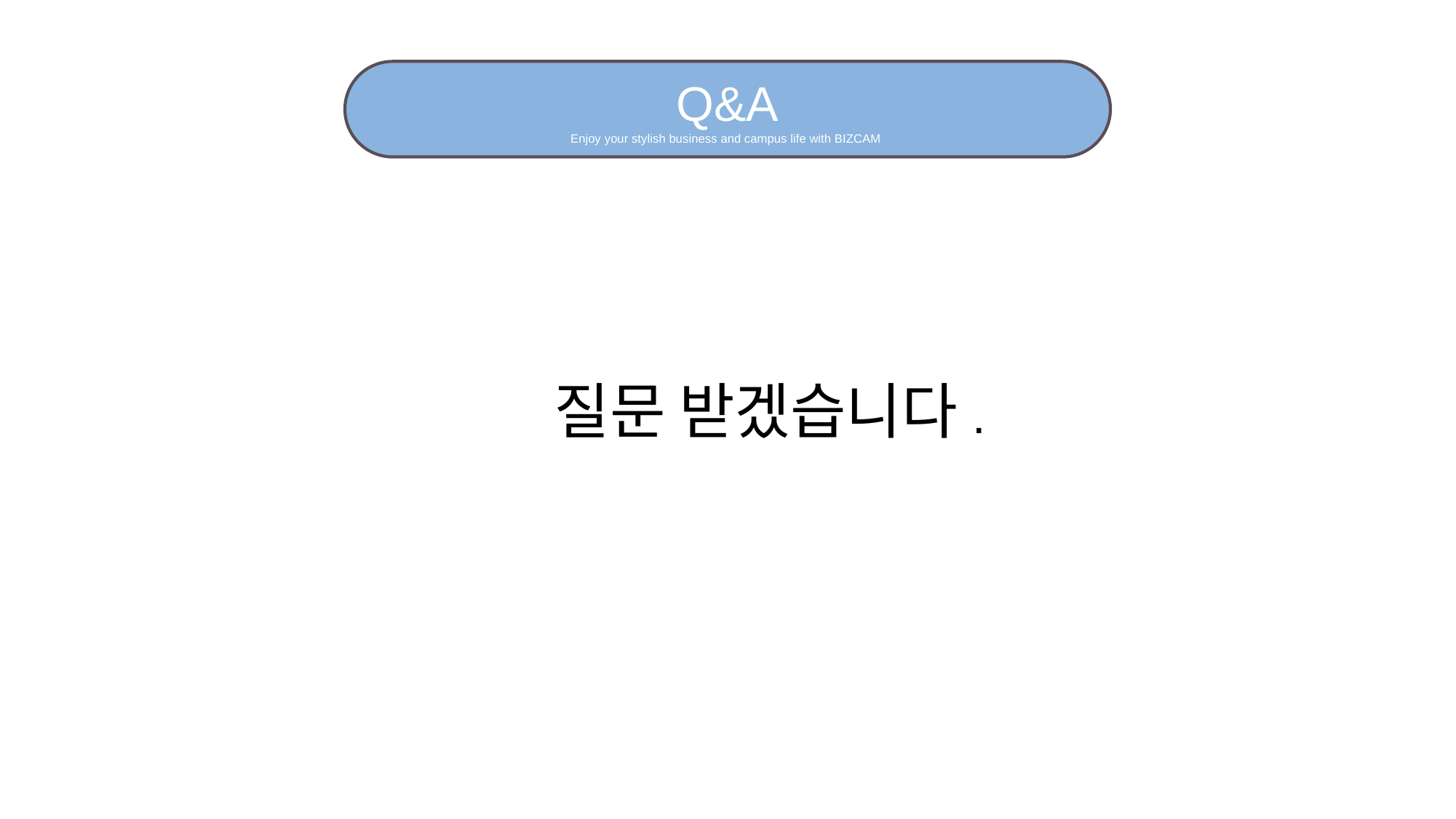

Q&A
Enjoy your stylish business and campus life with BIZCAM
질문 받겠습니다.